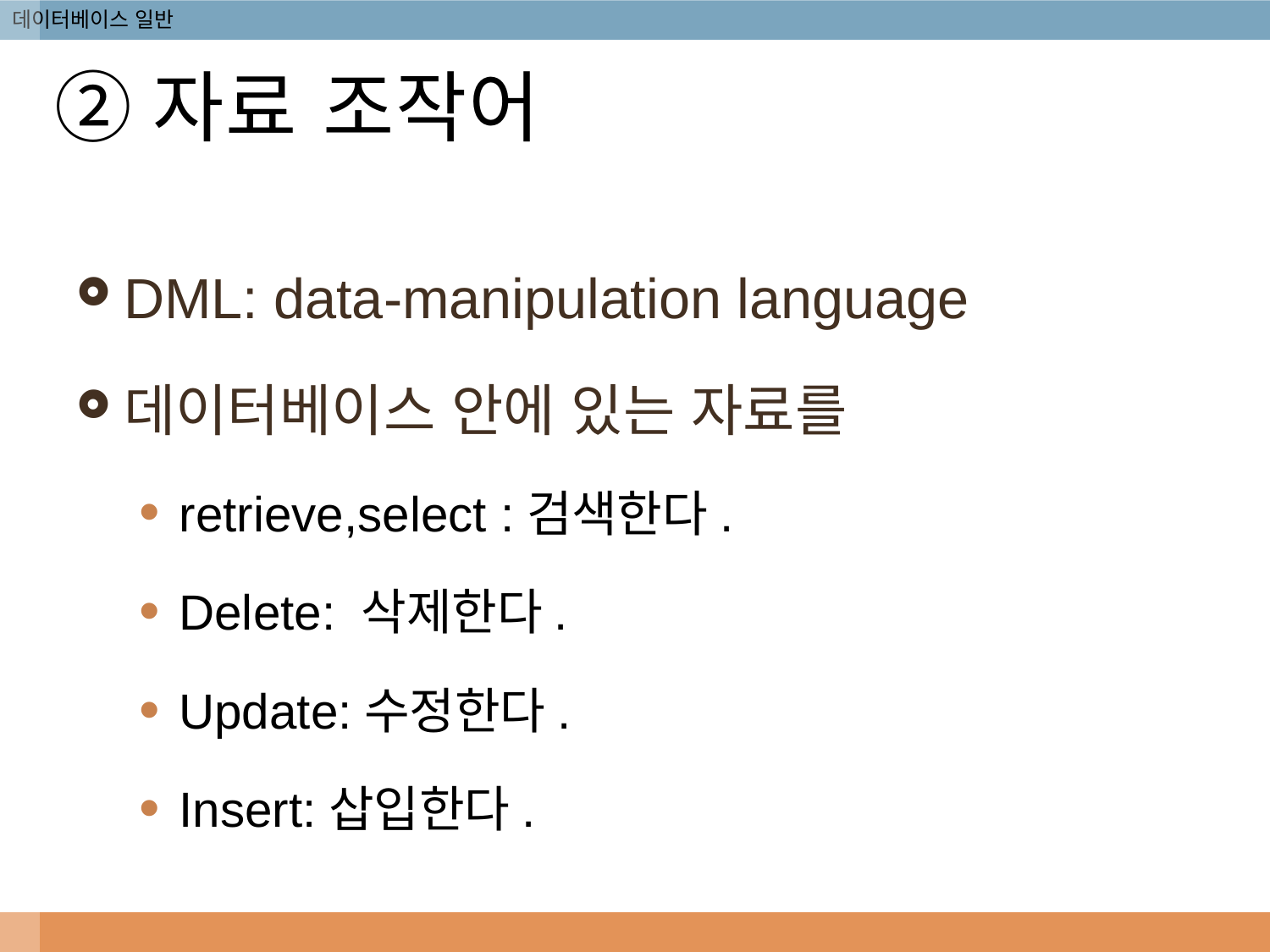

# ②자료 조작어
DML: data-manipulation language
데이터베이스 안에 있는 자료를
retrieve,select :검색한다.
Delete: 삭제한다.
Update:수정한다.
Insert:삽입한다.